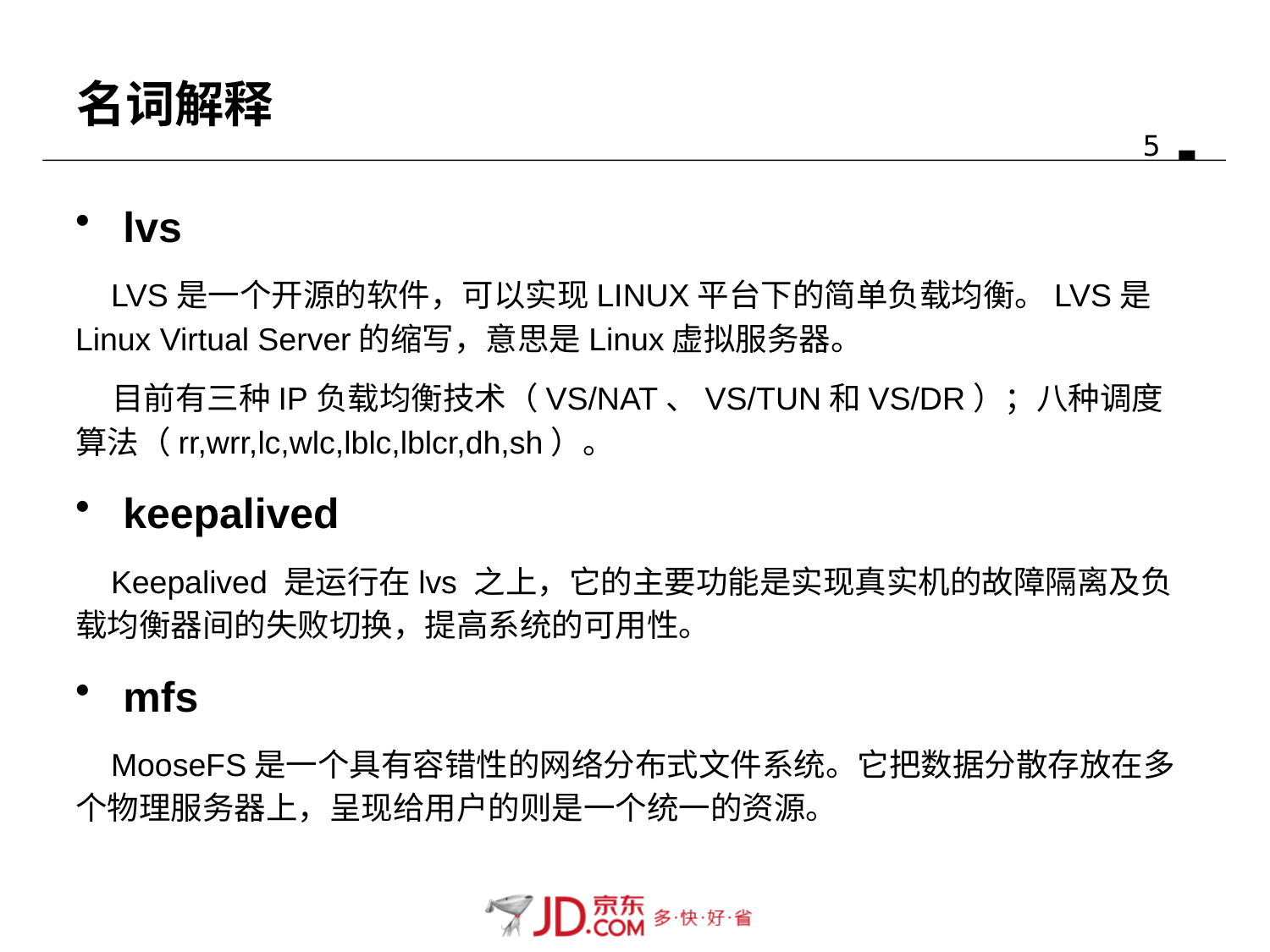

# 名词解释
lvs
    LVS是一个开源的软件，可以实现LINUX平台下的简单负载均衡。LVS是Linux Virtual Server的缩写，意思是Linux虚拟服务器。
    目前有三种IP负载均衡技术（VS/NAT、VS/TUN和VS/DR）；八种调度算法（rr,wrr,lc,wlc,lblc,lblcr,dh,sh）。
keepalived
    Keepalived 是运行在lvs 之上，它的主要功能是实现真实机的故障隔离及负载均衡器间的失败切换，提高系统的可用性。
mfs
    MooseFS是一个具有容错性的网络分布式文件系统。它把数据分散存放在多个物理服务器上，呈现给用户的则是一个统一的资源。